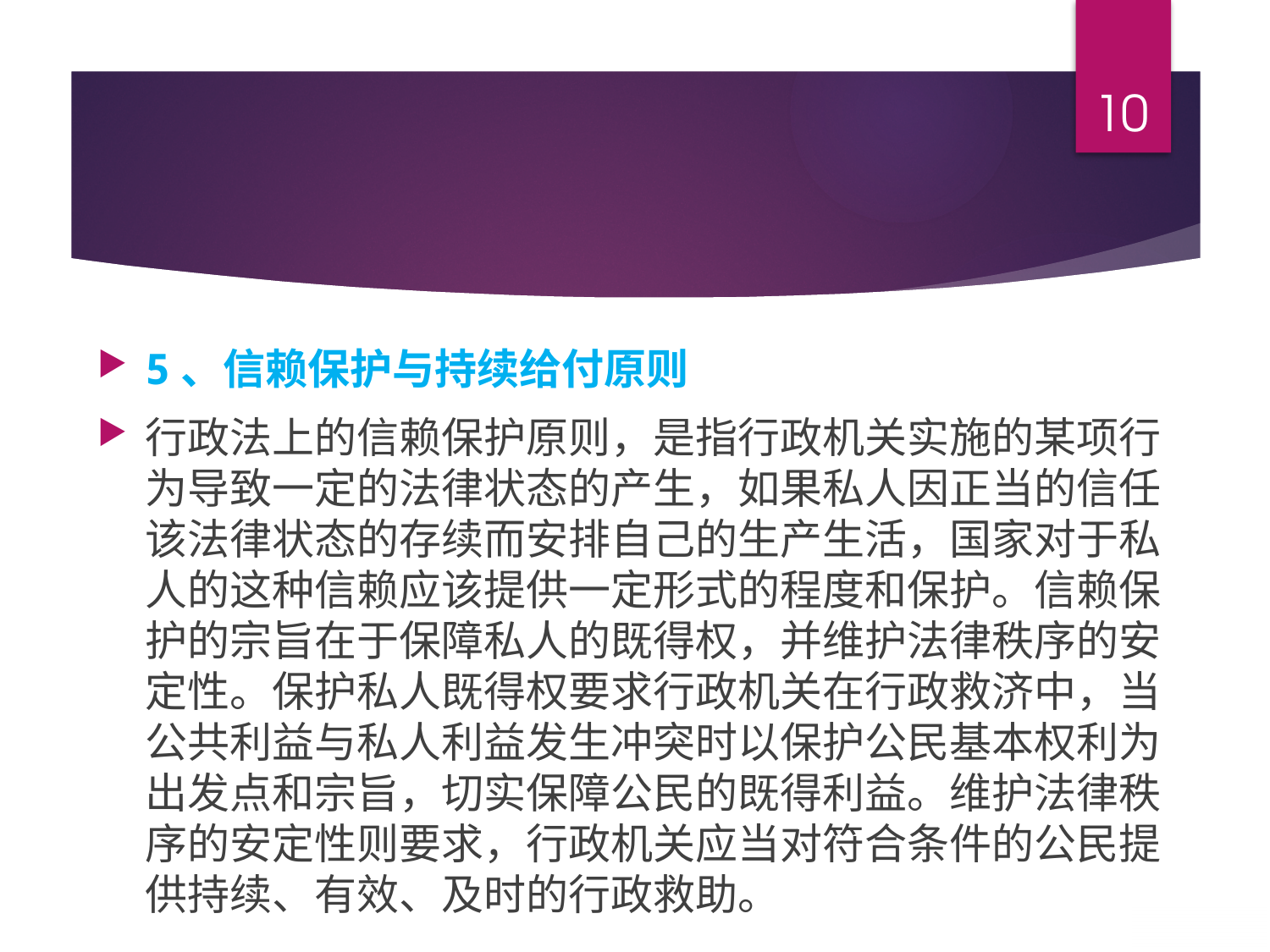

10
#
5、信赖保护与持续给付原则
行政法上的信赖保护原则，是指行政机关实施的某项行为导致一定的法律状态的产生，如果私人因正当的信任该法律状态的存续而安排自己的生产生活，国家对于私人的这种信赖应该提供一定形式的程度和保护。信赖保护的宗旨在于保障私人的既得权，并维护法律秩序的安定性。保护私人既得权要求行政机关在行政救济中，当公共利益与私人利益发生冲突时以保护公民基本权利为出发点和宗旨，切实保障公民的既得利益。维护法律秩序的安定性则要求，行政机关应当对符合条件的公民提供持续、有效、及时的行政救助。